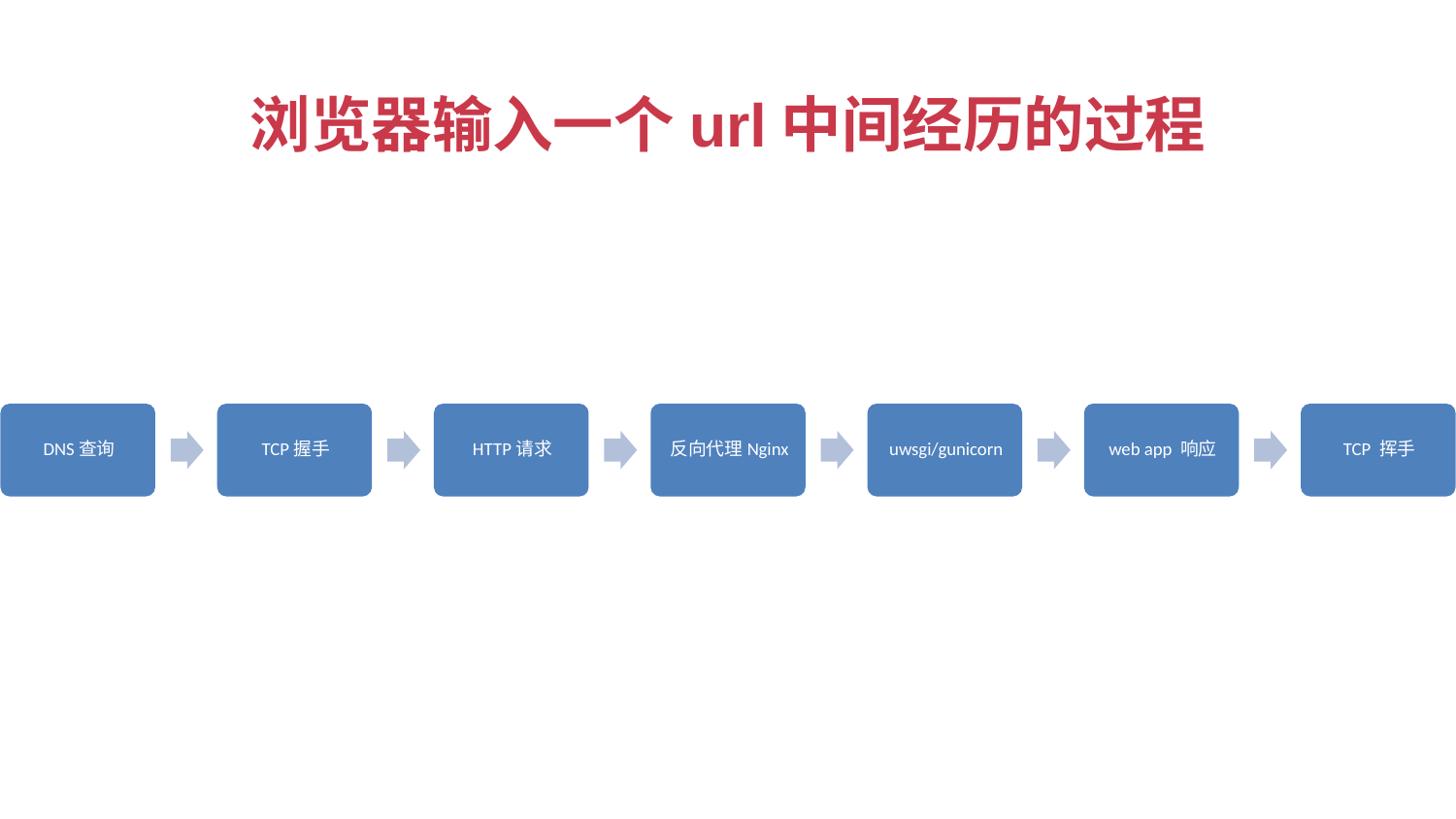

浏览器输入一个url中间经历的过程
DNS查询

TCP握手

HTTP请求

反向代理Nginx

uwsgi/gunicorn

web app 响应

TCP 挥手